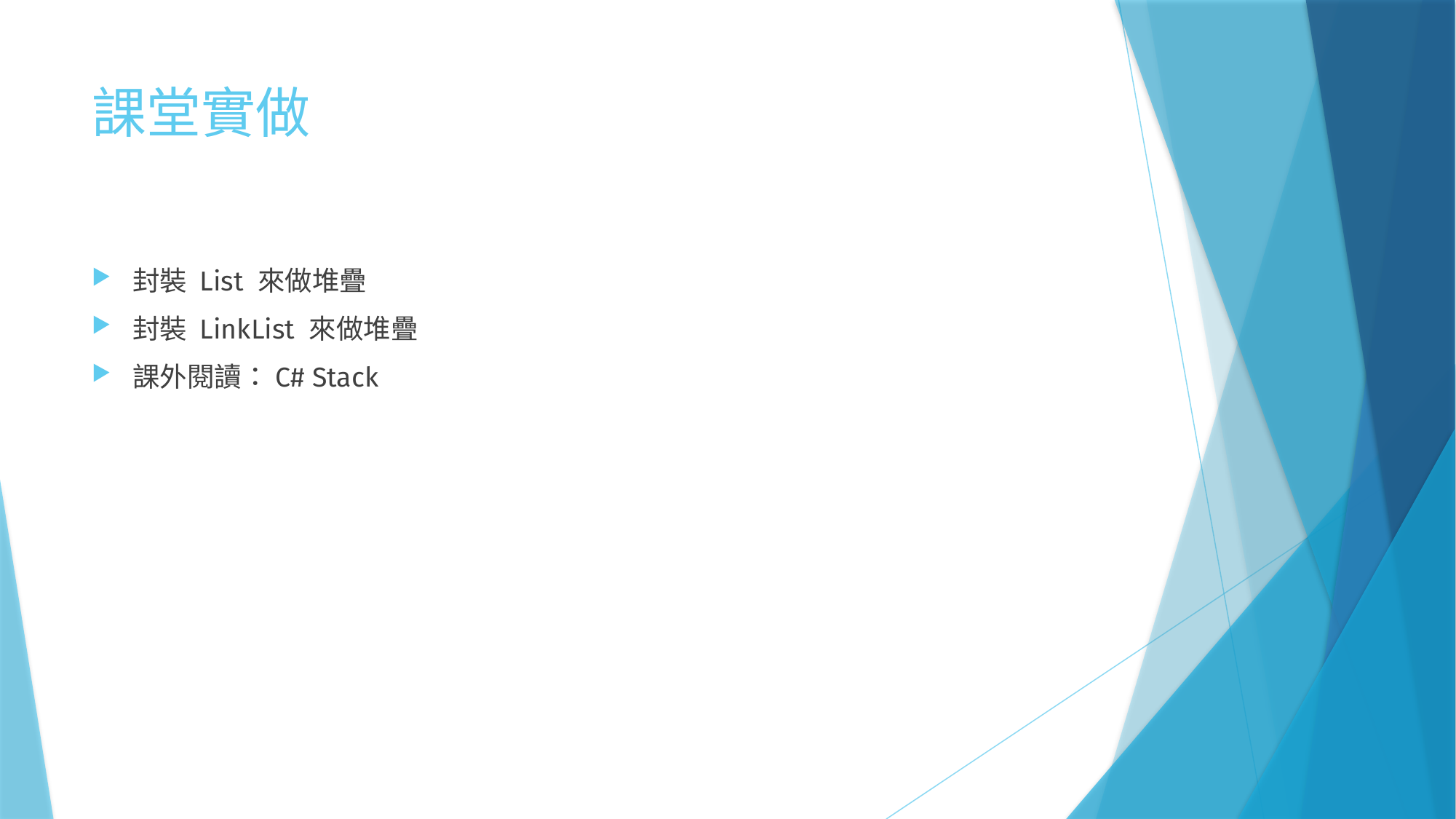

# 課堂實做
封裝 List 來做堆疊
封裝 LinkList 來做堆疊
課外閱讀：C# Stack